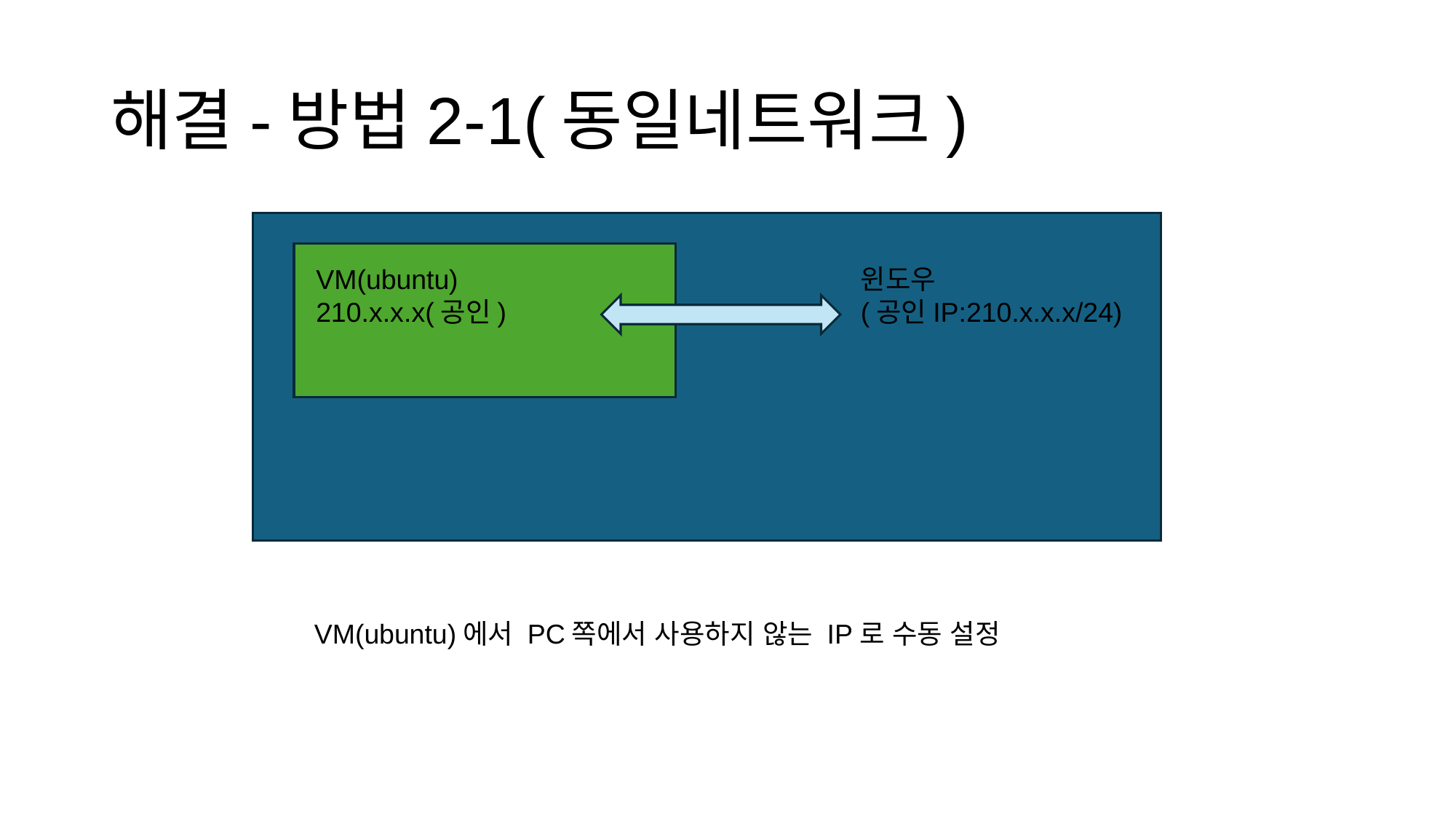

# 해결-방법2-1(동일네트워크)

VM(ubuntu)
210.x.x.x(공인)
윈도우
(공인IP:210.x.x.x/24)

VM(ubuntu)에서 PC쪽에서 사용하지 않는 IP로 수동 설정